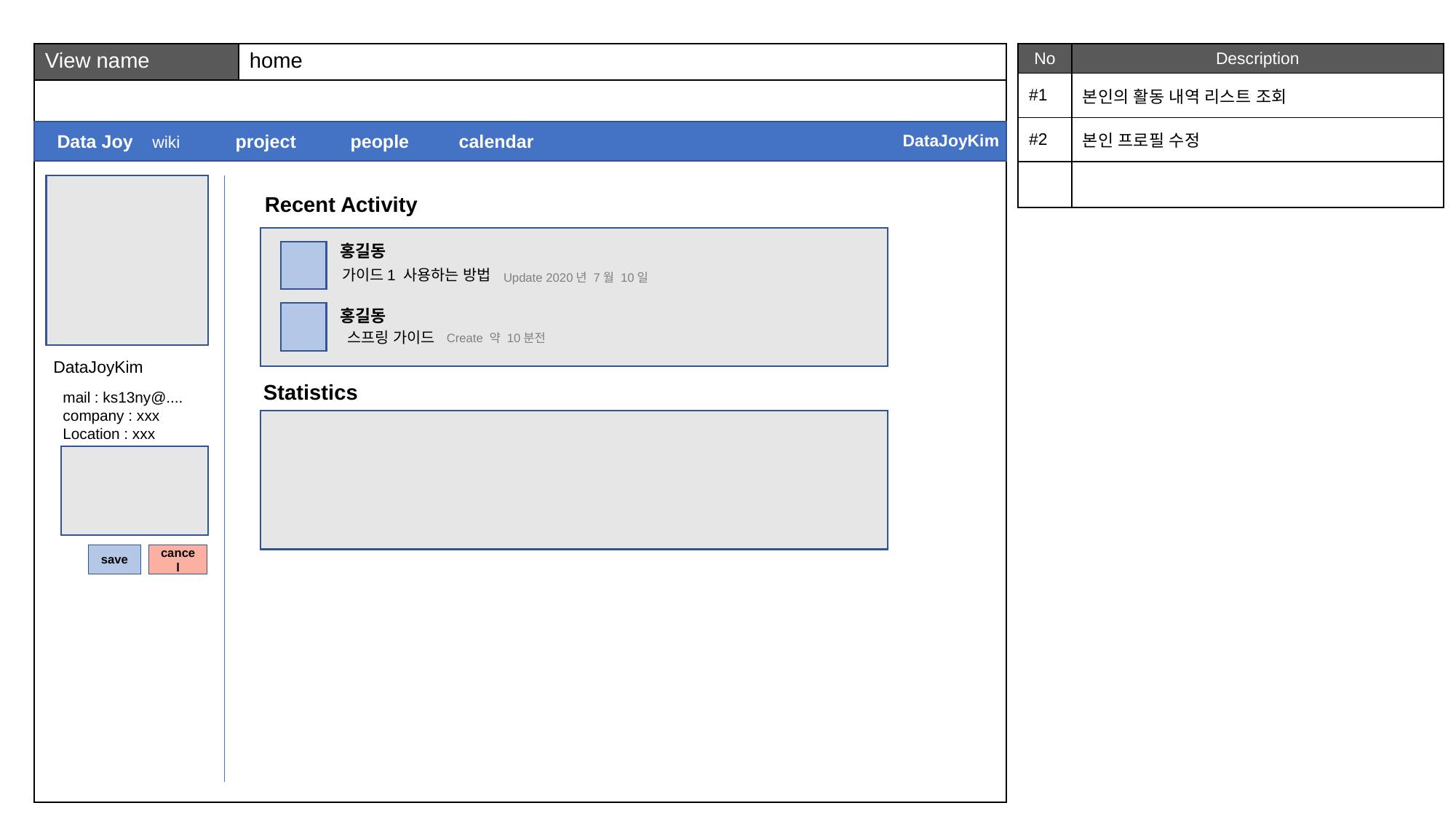

| View name | home |
| --- | --- |
| No | Description |
| --- | --- |
| #1 | 본인의 활동 내역 리스트 조회 |
| #2 | 본인 프로필 수정 |
|  |  |

calendar
DataJoyKim
project
people
Data Joy
wiki

Recent Activity

홍길동

가이드1 사용하는 방법
Update 2020년 7월 10일
홍길동

스프링 가이드
Create 약 10분전
DataJoyKim
Statistics
mail : ks13ny@....
company : xxx
Location : xxx

save
cancel